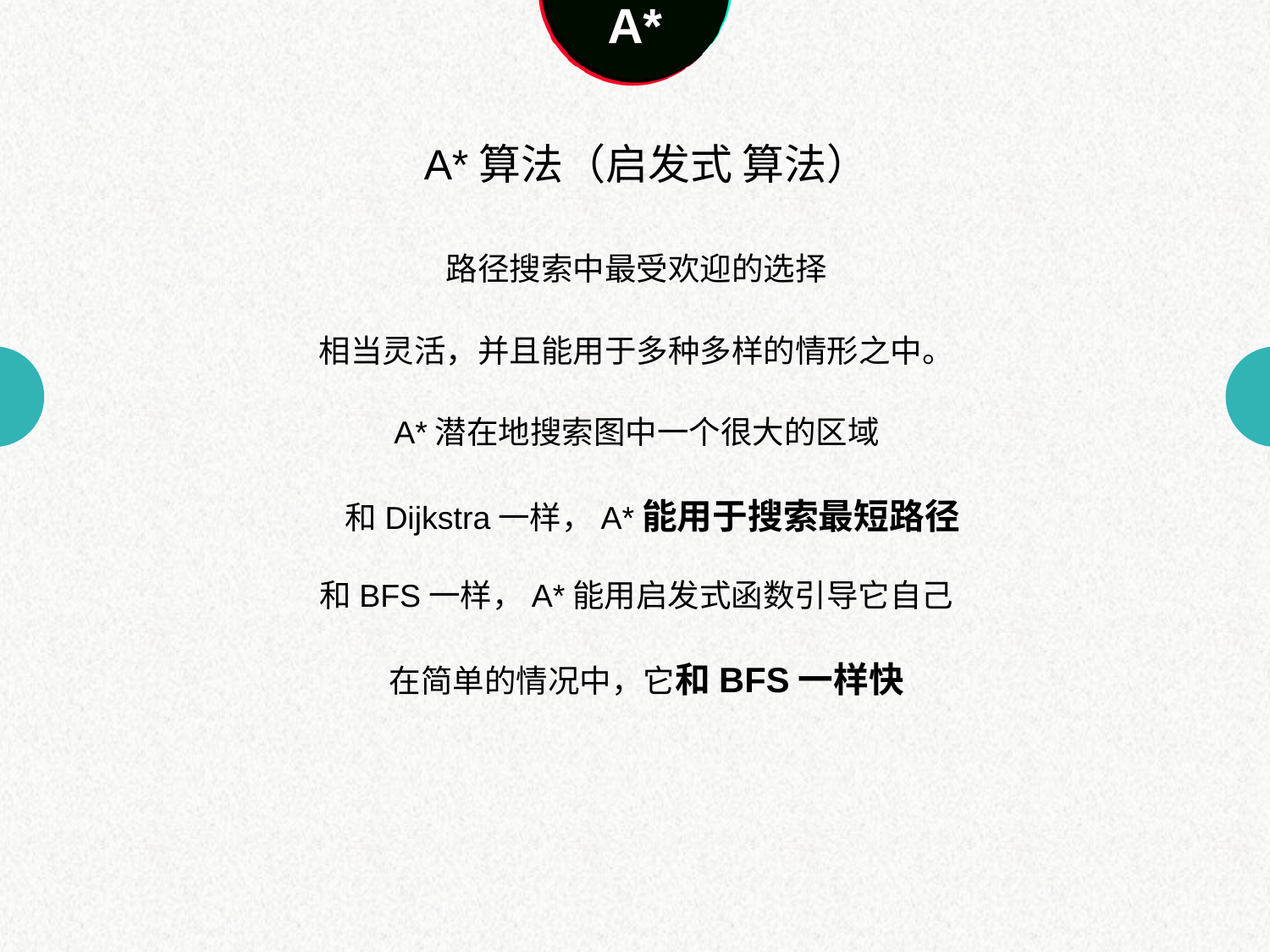

A*算法（启发式 算法）
路径搜索中最受欢迎的选择
相当灵活，并且能用于多种多样的情形之中。
A*潜在地搜索图中一个很大的区域
和Dijkstra一样，A*能用于搜索最短路径
和BFS一样，A*能用启发式函数引导它自己
在简单的情况中，它和BFS一样快